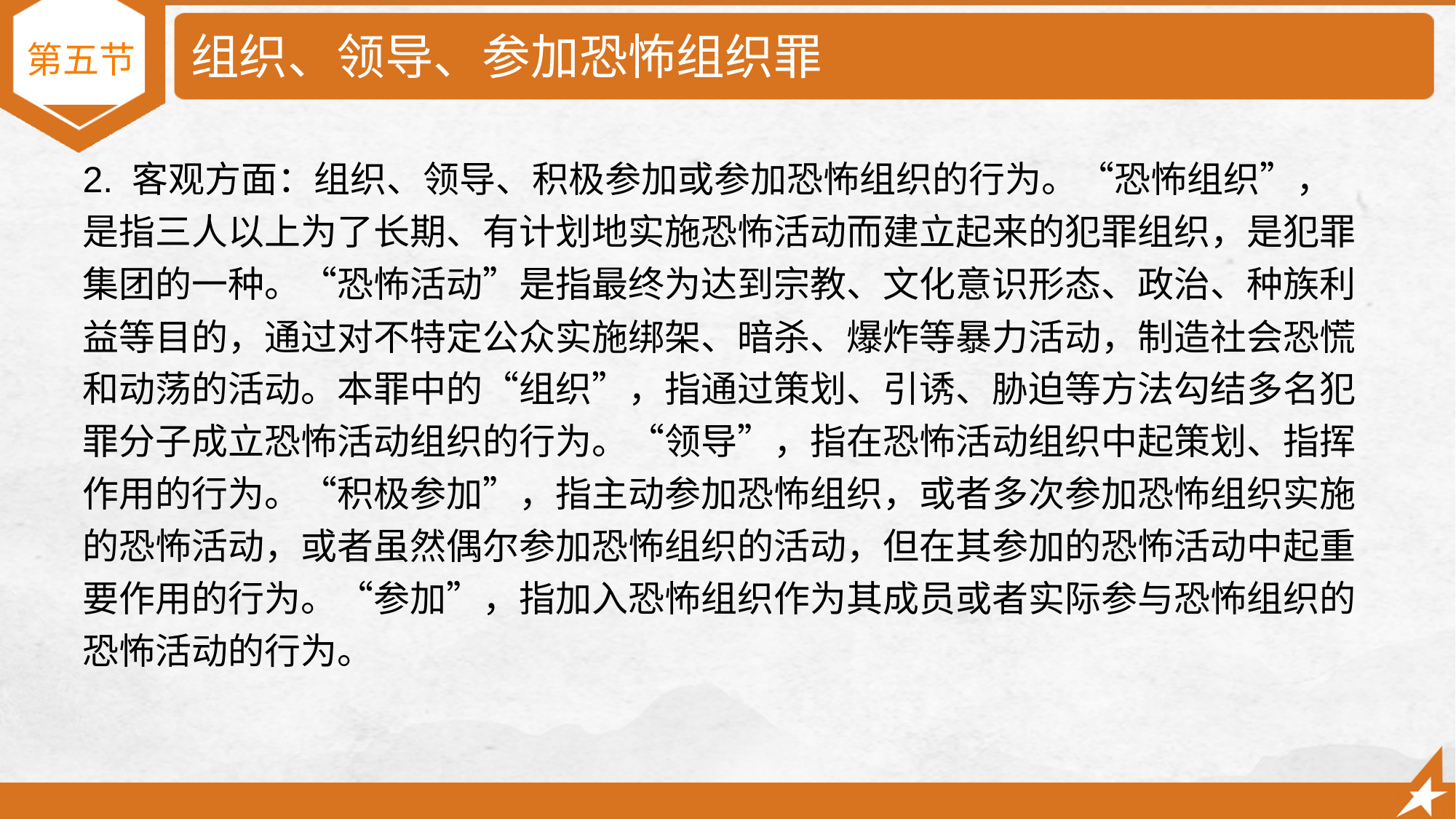

# 组织、领导、参加恐怖组织罪
第五节
2. 客观方面：组织、领导、积极参加或参加恐怖组织的行为。“恐怖组织”，是指三人以上为了长期、有计划地实施恐怖活动而建立起来的犯罪组织，是犯罪集团的一种。“恐怖活动”是指最终为达到宗教、文化意识形态、政治、种族利益等目的，通过对不特定公众实施绑架、暗杀、爆炸等暴力活动，制造社会恐慌和动荡的活动。本罪中的“组织”，指通过策划、引诱、胁迫等方法勾结多名犯罪分子成立恐怖活动组织的行为。“领导”，指在恐怖活动组织中起策划、指挥作用的行为。“积极参加”，指主动参加恐怖组织，或者多次参加恐怖组织实施的恐怖活动，或者虽然偶尔参加恐怖组织的活动，但在其参加的恐怖活动中起重要作用的行为。“参加”，指加入恐怖组织作为其成员或者实际参与恐怖组织的恐怖活动的行为。